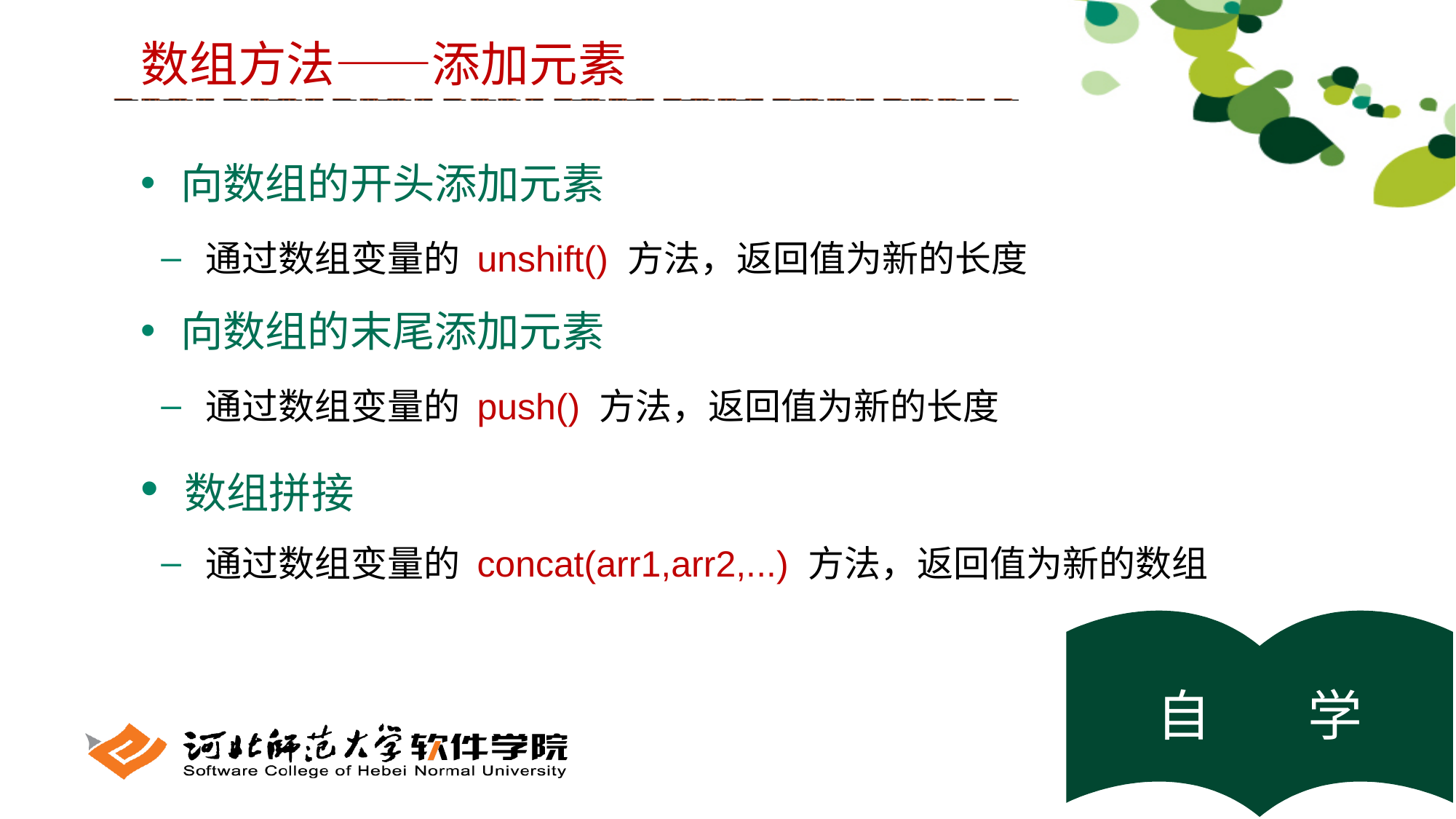

数组方法——添加元素
 向数组的开头添加元素
 通过数组变量的 unshift() 方法，返回值为新的长度
 向数组的末尾添加元素
 通过数组变量的 push() 方法，返回值为新的长度
 数组拼接
 通过数组变量的 concat(arr1,arr2,...) 方法，返回值为新的数组

自        学